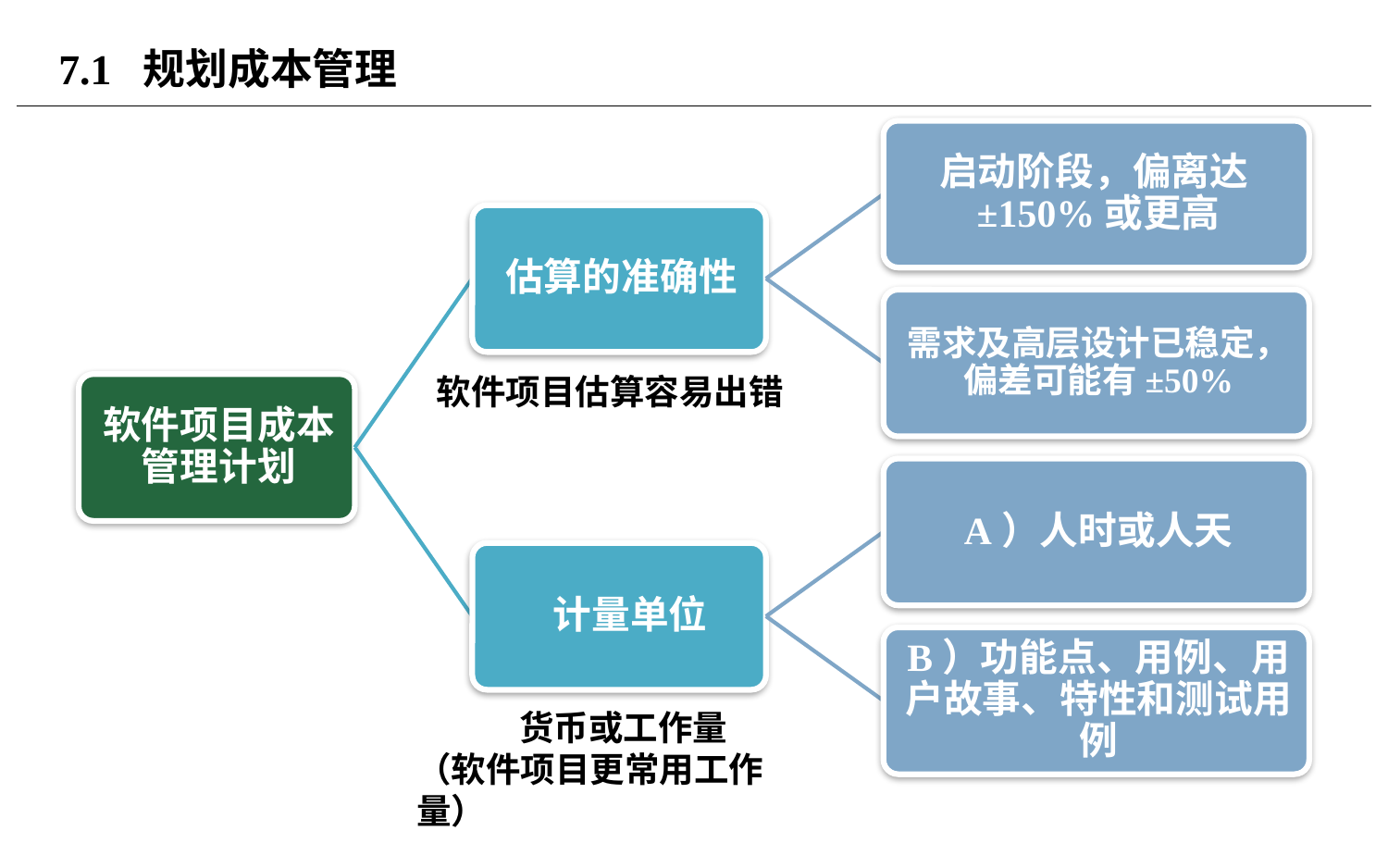

# 7.1  规划成本管理
软件项目成本管理计划

估算的准确性

启动阶段，偏离达±150%或更高

需求及高层设计已稳定，偏差可能有±50%

 计量单位

A）人时或人天

B）功能点、用例、用户故事、特性和测试用例

软件项目估算容易出错
            货币或工作量
（软件项目更常用工作量）